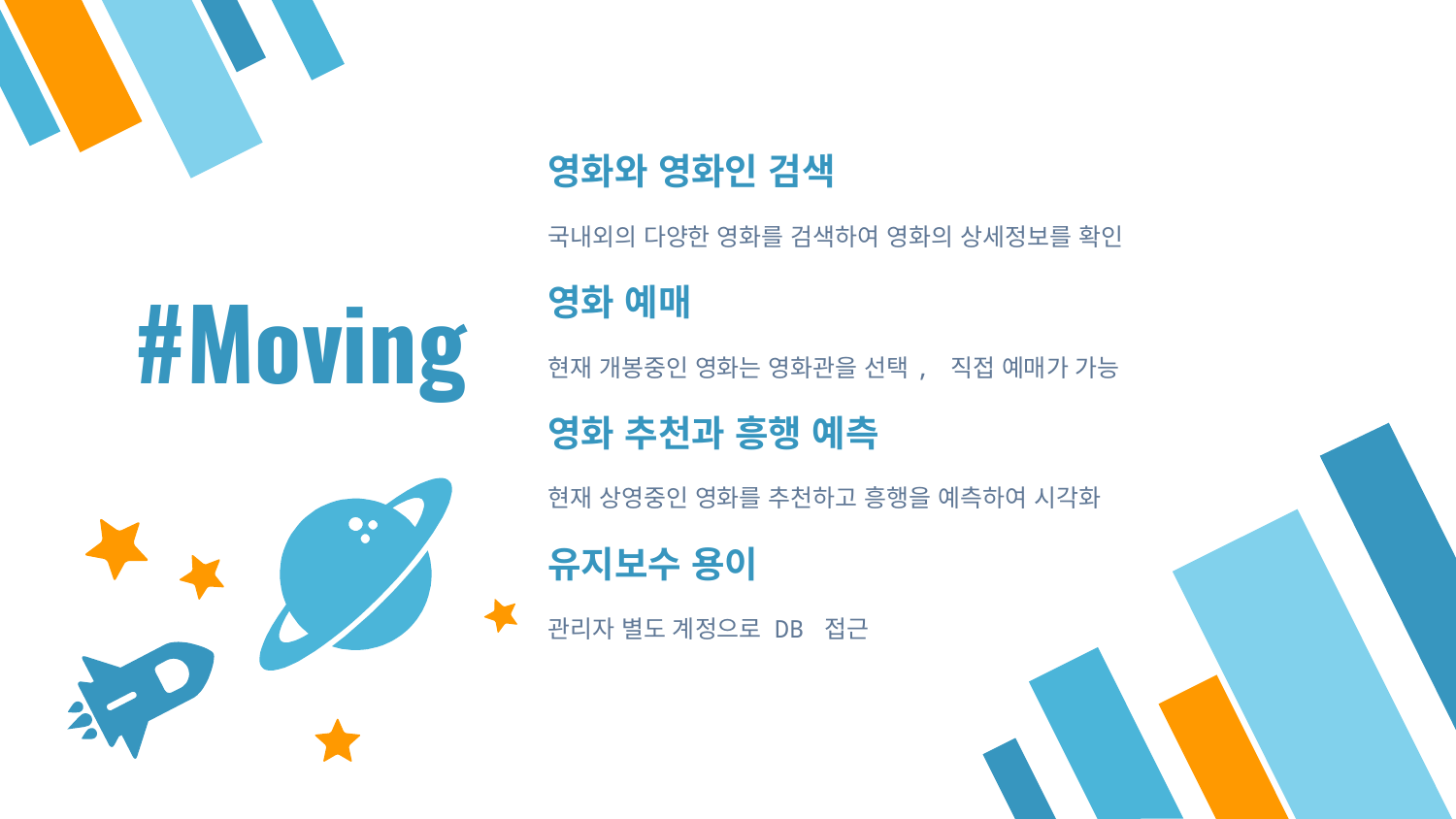

영화와 영화인 검색

국내외의 다양한 영화를 검색하여 영화의 상세정보를 확인

영화 예매

현재 개봉중인 영화는 영화관을 선택, 직접 예매가 가능

영화 추천과 흥행 예측

현재 상영중인 영화를 추천하고 흥행을 예측하여 시각화

유지보수 용이

관리자 별도 계정으로 DB 접근

# #Moving